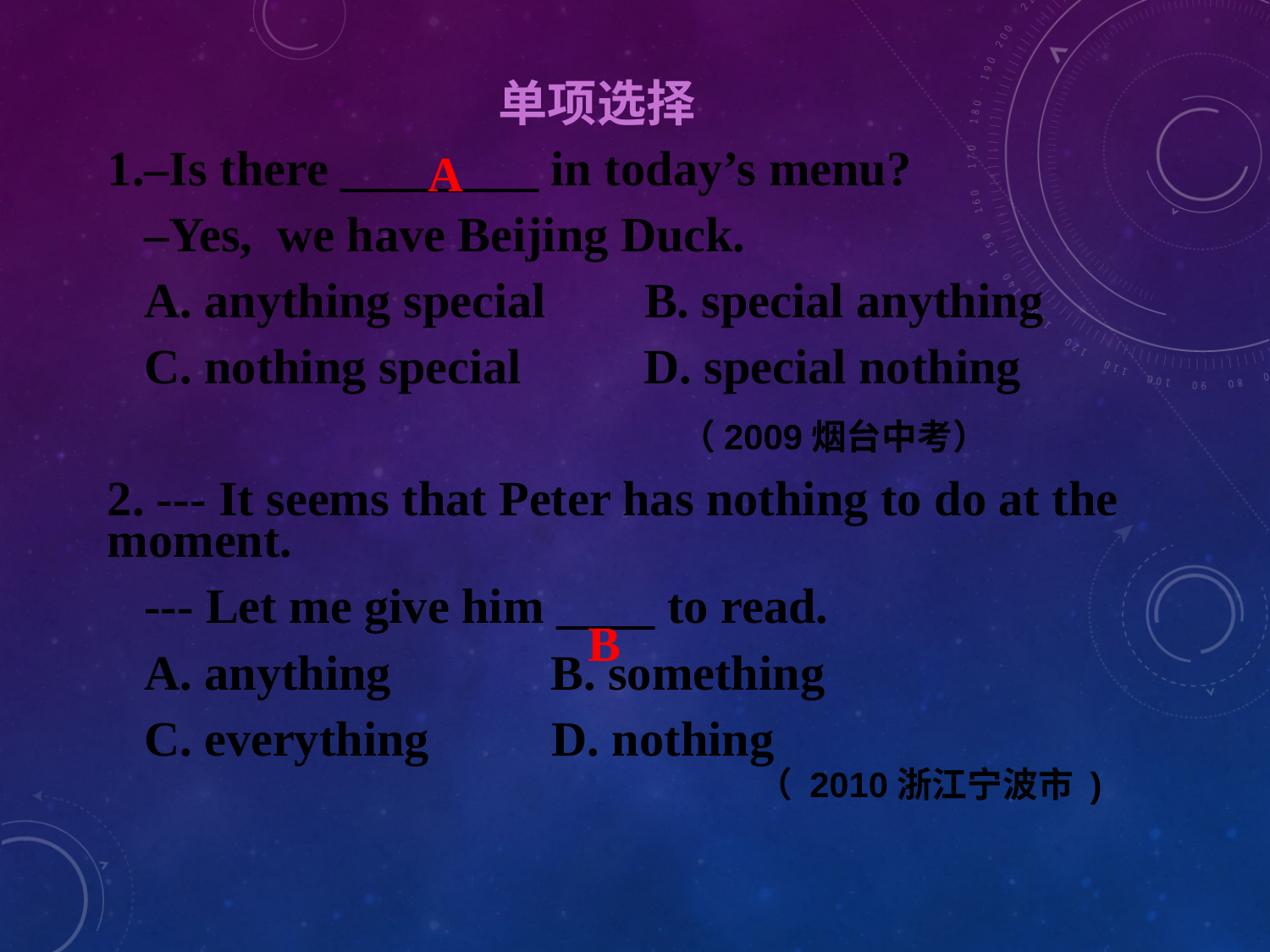

单项选择
A
1.–Is there ________ in today’s menu?
   –Yes,  we have Beijing Duck.
   A. anything special        B. special anything
   C. nothing special          D. special nothing
                                                  （2009烟台中考）
2. --- It seems that Peter has nothing to do at the moment.
   --- Let me give him ____ to read.
   A. anything             B. something
   C. everything          D. nothing
                                                    （ 2010浙江宁波市 )
B